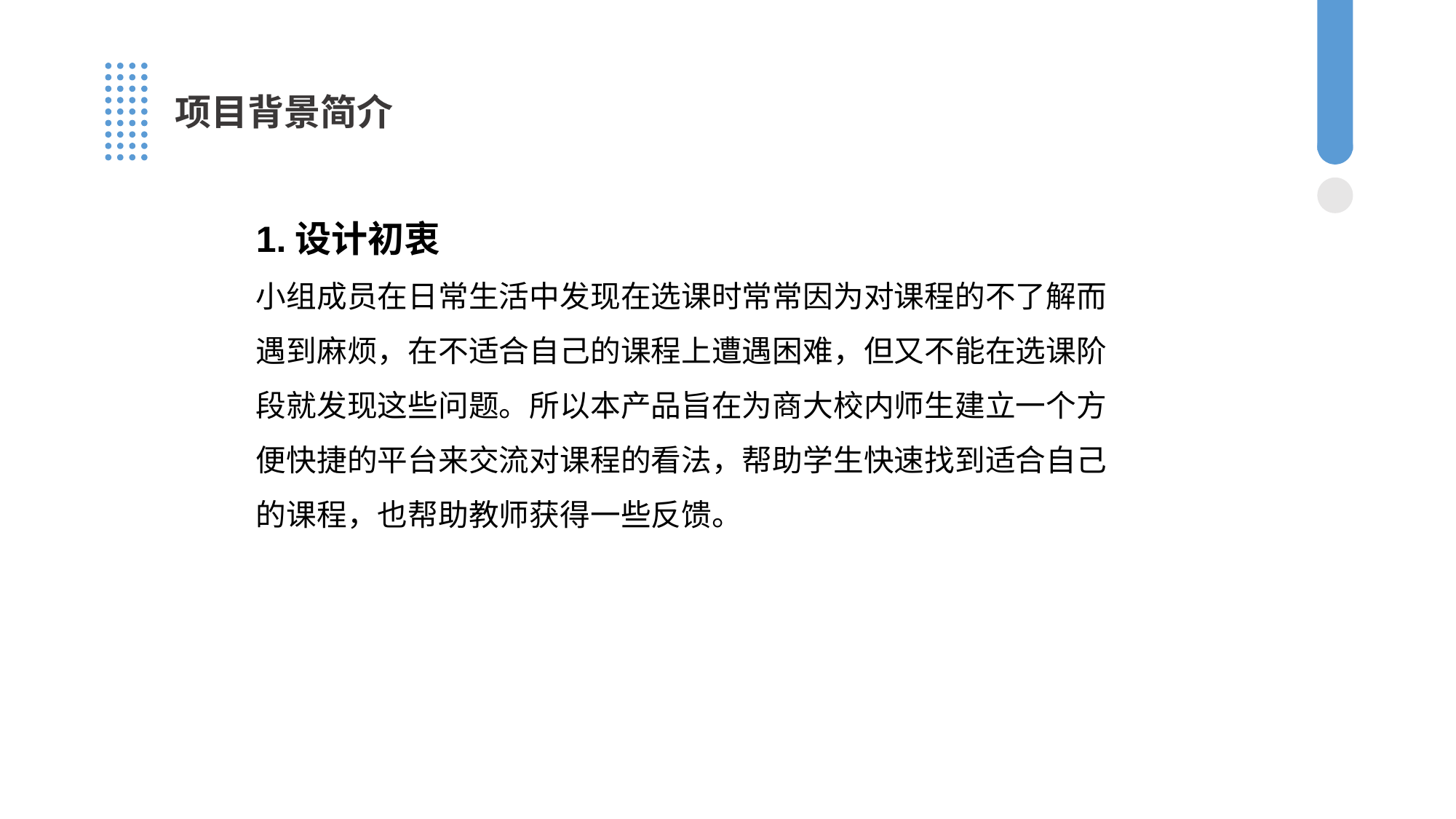

项目背景简介

1.设计初衷
小组成员在日常生活中发现在选课时常常因为对课程的不了解而遇到麻烦，在不适合自己的课程上遭遇困难，但又不能在选课阶段就发现这些问题。所以本产品旨在为商大校内师生建立一个方便快捷的平台来交流对课程的看法，帮助学生快速找到适合自己的课程，也帮助教师获得一些反馈。